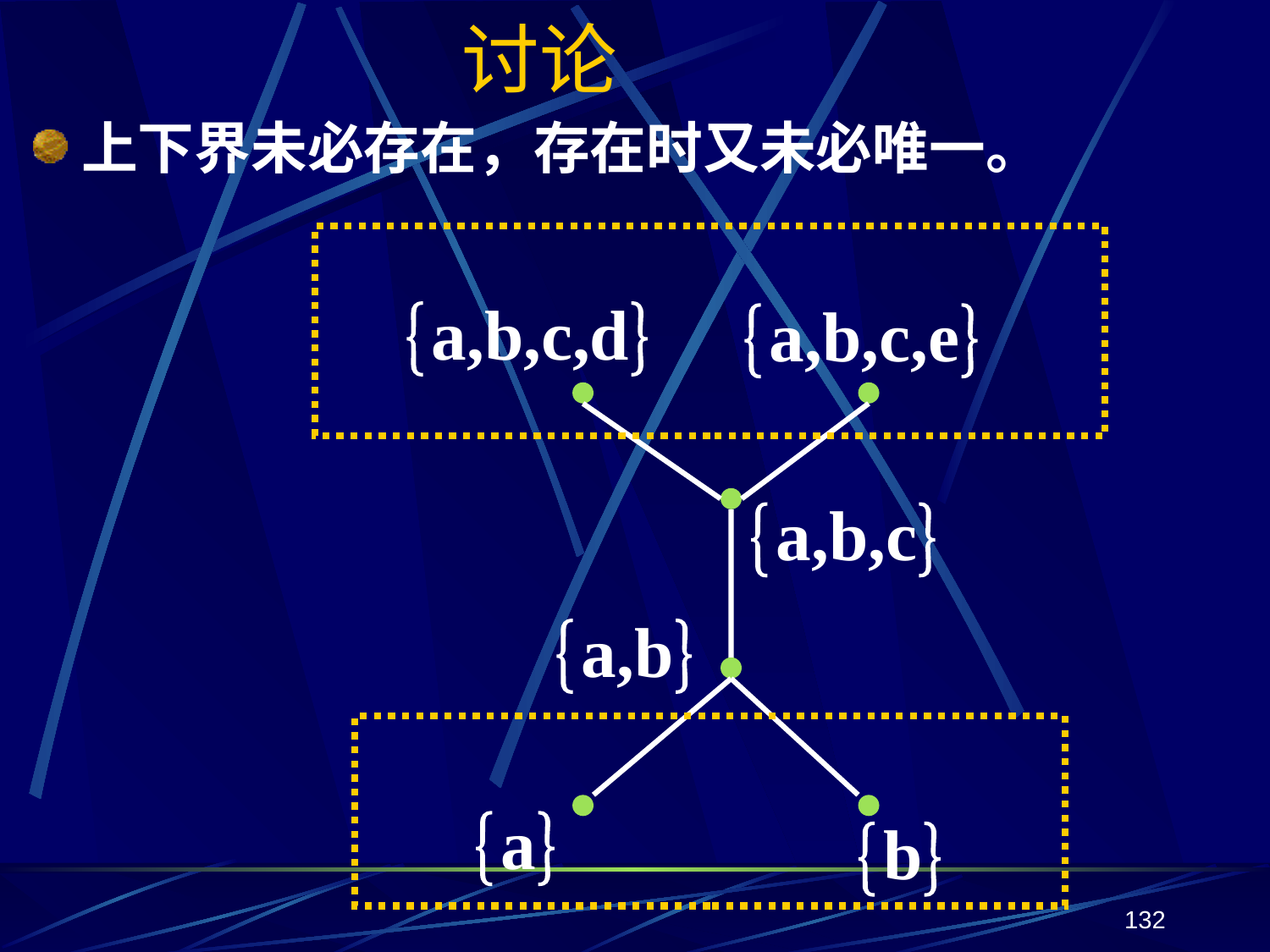

# 讨论
上下界未必存在，存在时又未必唯一。

{a,b,c,d}
{a,b,c,e}

{a,b,c}

{a,b}

{a}
{b}

132